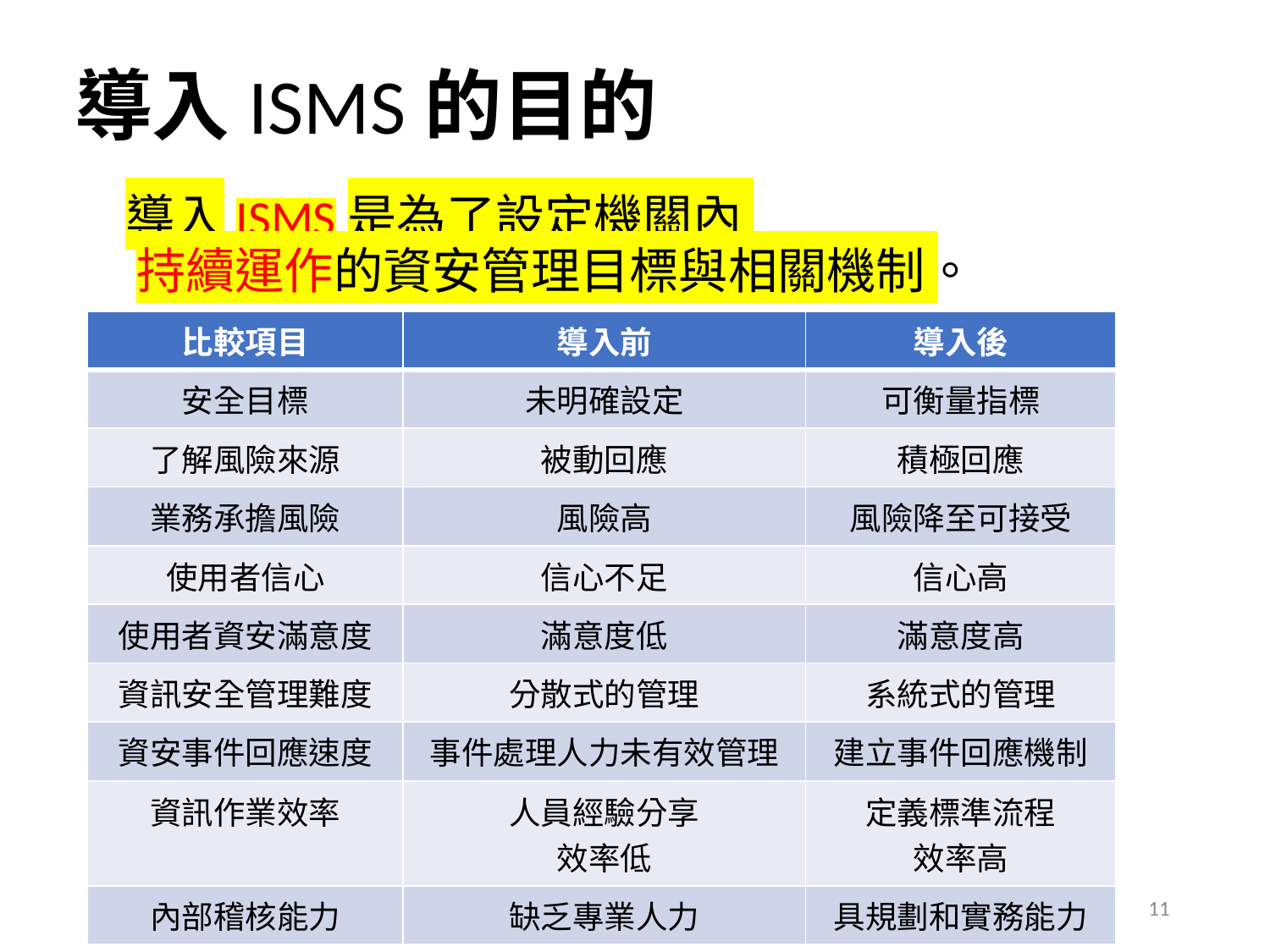

# 導入ISMS的目的
導入ISMS是為了設定機關內                   持續運作的資安管理目標與相關機制。
| 比較項目 | 導入前 | 導入後 |
| --- | --- | --- |
| 安全目標 | 未明確設定 | 可衡量指標 |
| 了解風險來源 | 被動回應 | 積極回應 |
| 業務承擔風險 | 風險高 | 風險降至可接受 |
| 使用者信心 | 信心不足 | 信心高 |
| 使用者資安滿意度 | 滿意度低 | 滿意度高 |
| 資訊安全管理難度 | 分散式的管理 | 系統式的管理 |
| 資安事件回應速度 | 事件處理人力未有效管理 | 建立事件回應機制 |
| 資訊作業效率 | 人員經驗分享 效率低 | 定義標準流程 效率高 |
| 內部稽核能力 | 缺乏專業人力 | 具規劃和實務能力 |
11